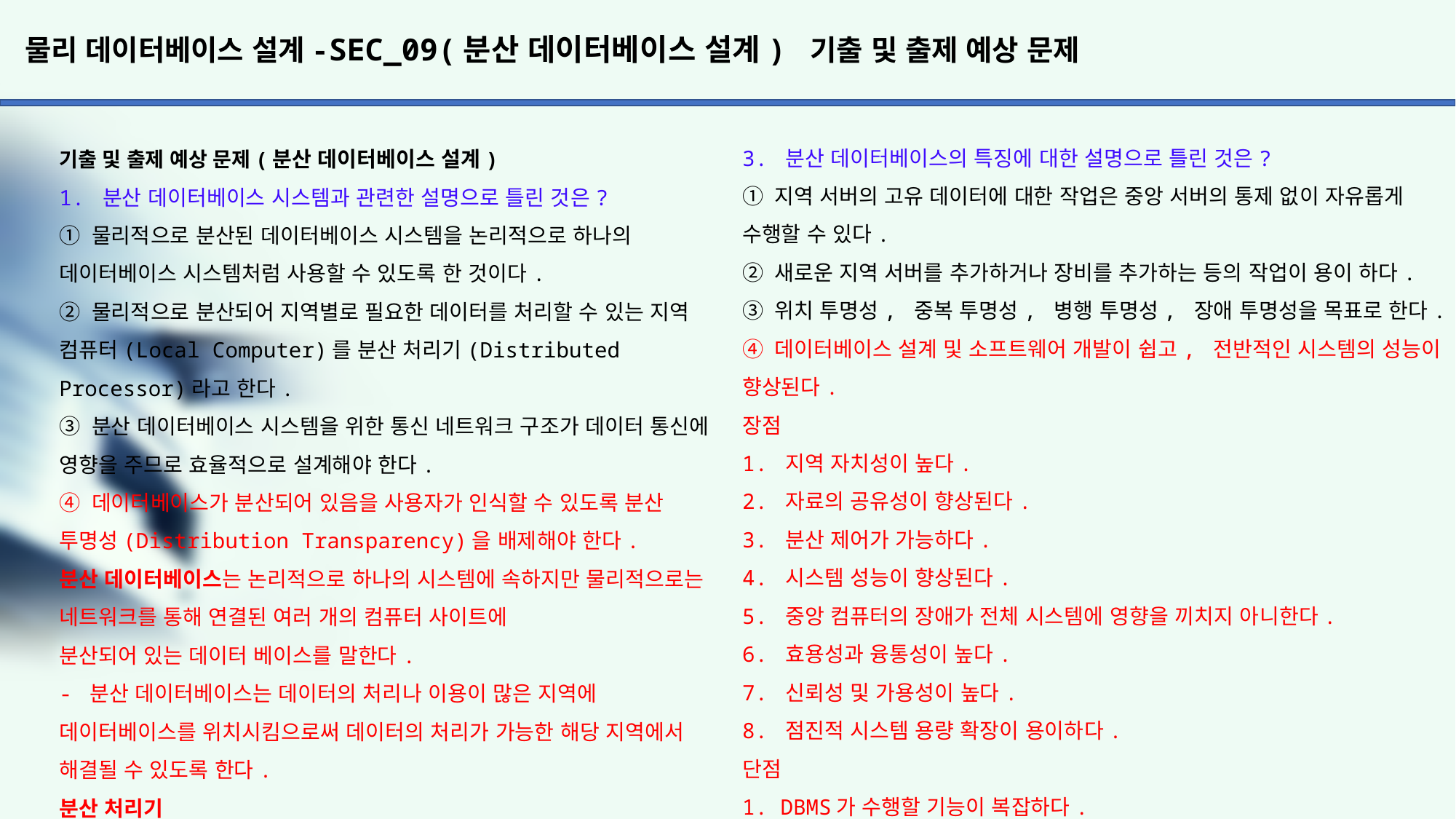

# 물리 데이터베이스 설계-SEC_09(분산 데이터베이스 설계) 기출 및 출제 예상 문제
3. 분산 데이터베이스의 특징에 대한 설명으로 틀린 것은?
① 지역 서버의 고유 데이터에 대한 작업은 중앙 서버의 통제 없이 자유롭게 수행할 수 있다.
② 새로운 지역 서버를 추가하거나 장비를 추가하는 등의 작업이 용이 하다.
③ 위치 투명성, 중복 투명성, 병행 투명성, 장애 투명성을 목표로 한다.
④ 데이터베이스 설계 및 소프트웨어 개발이 쉽고, 전반적인 시스템의 성능이 향상된다.
장점
1. 지역 자치성이 높다.
2. 자료의 공유성이 향상된다.
3. 분산 제어가 가능하다.
4. 시스템 성능이 향상된다.
5. 중앙 컴퓨터의 장애가 전체 시스템에 영향을 끼치지 아니한다.
6. 효용성과 융통성이 높다.
7. 신뢰성 및 가용성이 높다.
8. 점진적 시스템 용량 확장이 용이하다.
단점
1. DBMS가 수행할 기능이 복잡하다.
2. 데이터베이스 설계가 어렵다.
3. 소프트웨어 개발 비용이 증가한다.
4. 처리비용도 증가한다.
5. 잠재적 오류가 증가한다.
4. 분산 데이터베이스 시스템(Distributed Database System)에 대한 설명으로 틀린 것은?
① 분산 데이터베이스는 논리적으로는 하나의 시스템에 속하지만 물리적으로는 여러 개의 컴퓨터 사이트에 분산되어 있다.
② 위치 투명성, 중복 투명성, 병행 투명성,  장애 투명성을 목표로 한다.
③ 데이터베이스의 설계가 비교적 어렵고, 개발 비용과 처리 비용이 증가한다는 단점이 있다.
④ 분산 데이터베이스 시스템의 주요 구성 요소는 분산 처리기, P2P 시스템, 단일 데이터베이스 등이 있다.
네트워크를 통해 연결된 분산 데이터베이스의 구성 요소는 분산 처리기,
분산 데이터베이스, 통신 네트워크이다.

기출 및 출제 예상 문제(분산 데이터베이스 설계)
1. 분산 데이터베이스 시스템과 관련한 설명으로 틀린 것은?
① 물리적으로 분산된 데이터베이스 시스템을 논리적으로 하나의 데이터베이스 시스템처럼 사용할 수 있도록 한 것이다.
② 물리적으로 분산되어 지역별로 필요한 데이터를 처리할 수 있는 지역 컴퓨터(Local Computer)를 분산 처리기(Distributed Processor)라고 한다.
③ 분산 데이터베이스 시스템을 위한 통신 네트워크 구조가 데이터 통신에 영향을 주므로 효율적으로 설계해야 한다.
④ 데이터베이스가 분산되어 있음을 사용자가 인식할 수 있도록 분산 투명성(Distribution Transparency)을 배제해야 한다.
분산 데이터베이스는 논리적으로 하나의 시스템에 속하지만 물리적으로는 네트워크를 통해 연결된 여러 개의 컴퓨터 사이트에
분산되어 있는 데이터 베이스를 말한다.
- 분산 데이터베이스는 데이터의 처리나 이용이 많은 지역에 데이터베이스를 위치시킴으로써 데이터의 처리가 가능한 해당 지역에서 해결될 수 있도록 한다.
분산 처리기
자체적으로 처리 능력을 가지며, 지리적으로 분산되어 있는 컴퓨터 시스템을 말한다.
분산 데이터 베이스
지리적으로 분산되어 있는 데이터베이스로써 해당 지역의 특성에 맞게 데이터베이스가 구성된다.
통신 네트워크
분산 처리기들을 통신망으로 연결하여 논리적으로 하나의 시스템처럼 작동할 수 있도록 하는 통신 네트워크를 말한다.
2. 분산 데이터베이스의 투명성(Transparency)에 해당하지 않는 것은?
① Location Transparency
② Replication Transparency
③ Failure Transparency
④ Media Access Transparency
1. 위치 투명성(Location Transparency) : 액세스하려는 데이터베이스의 실제 위치를  알 필요가 없이 단지 데이터베이스 의 논리적인 명칭만으로 액세스할 수 있다.
2. 중복 투명성(Replication Transparency) : 동일 데이터가 여러
곳에 중복되어 있더라도 사용자는 마치 하나의 데이터만 존재하는
것처럼 사용하고, 시스템 자동으로 여러 자료에 대한 작업을
수행한다.
3. 병행 투명성(Concurrency Transparency) : 분산 데이터베이스
와 관련된 다수의 트랜잭션들이 동시에 실현되더라도 그 트랜잭션
의 결과는 영향을 받지 않는다.
4. 장애 투명성(Failure Transparency) : 트랙잭션, DBMS, 네트워크, 컴퓨터 장애에도 불구하고 트랙잭션을 정확하게 처리한다.